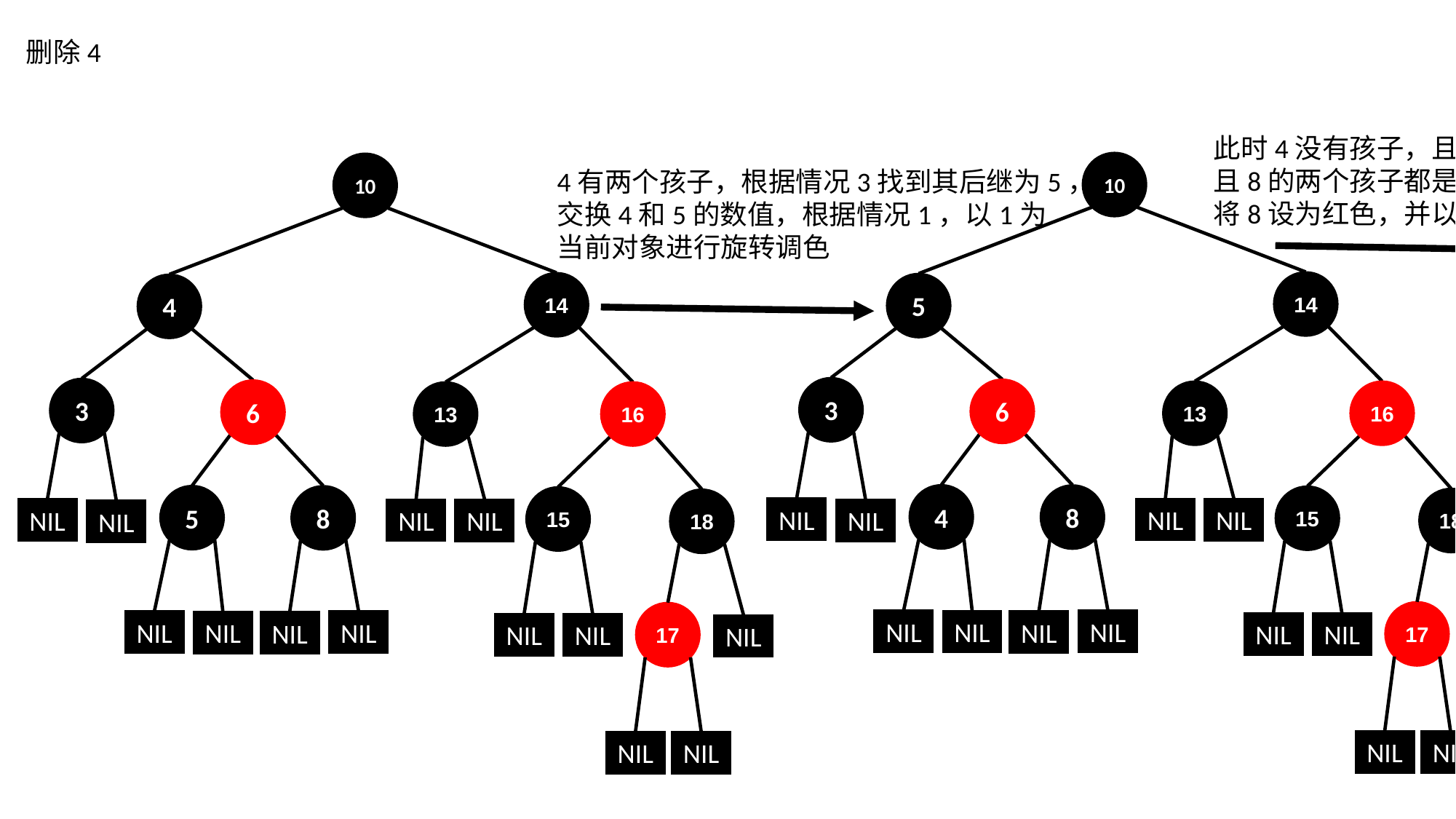

删除4
此时4没有孩子，且为黑色，其兄弟8位黑色，
且8的两个孩子都是黑色，满足情况C，
将8设为红色，并以6为当前节点进行旋转调色
10
10
10
4有两个孩子，根据情况3找到其后继为5，
交换4和5的数值，根据情况1，以1为
当前对象进行旋转调色
10
此时6为红色，根据情况A，
直接将6变为黑色，
最后删除4
14
14
5
4
14
5
14
5
3
3
6
6
13
16
3
13
16
6
3
13
16
6
13
16
4
8
5
8
15
15
18
4
8
18
15
8
18
15
18
NIL
NIL
NIL
NIL
NIL
NIL
NIL
NIL
NIL
NIL
NIL
NIL
NIL
NIL
NIL
NIL
NIL
17
17
17
17
NIL
NIL
NIL
NIL
NIL
NIL
NIL
NIL
NIL
NIL
NIL
NIL
NIL
NIL
NIL
NIL
NIL
NIL
NIL
NIL
NIL
NIL
NIL
NIL
NIL
NIL
NIL
NIL
NIL
NIL
NIL
NIL
NIL
NIL